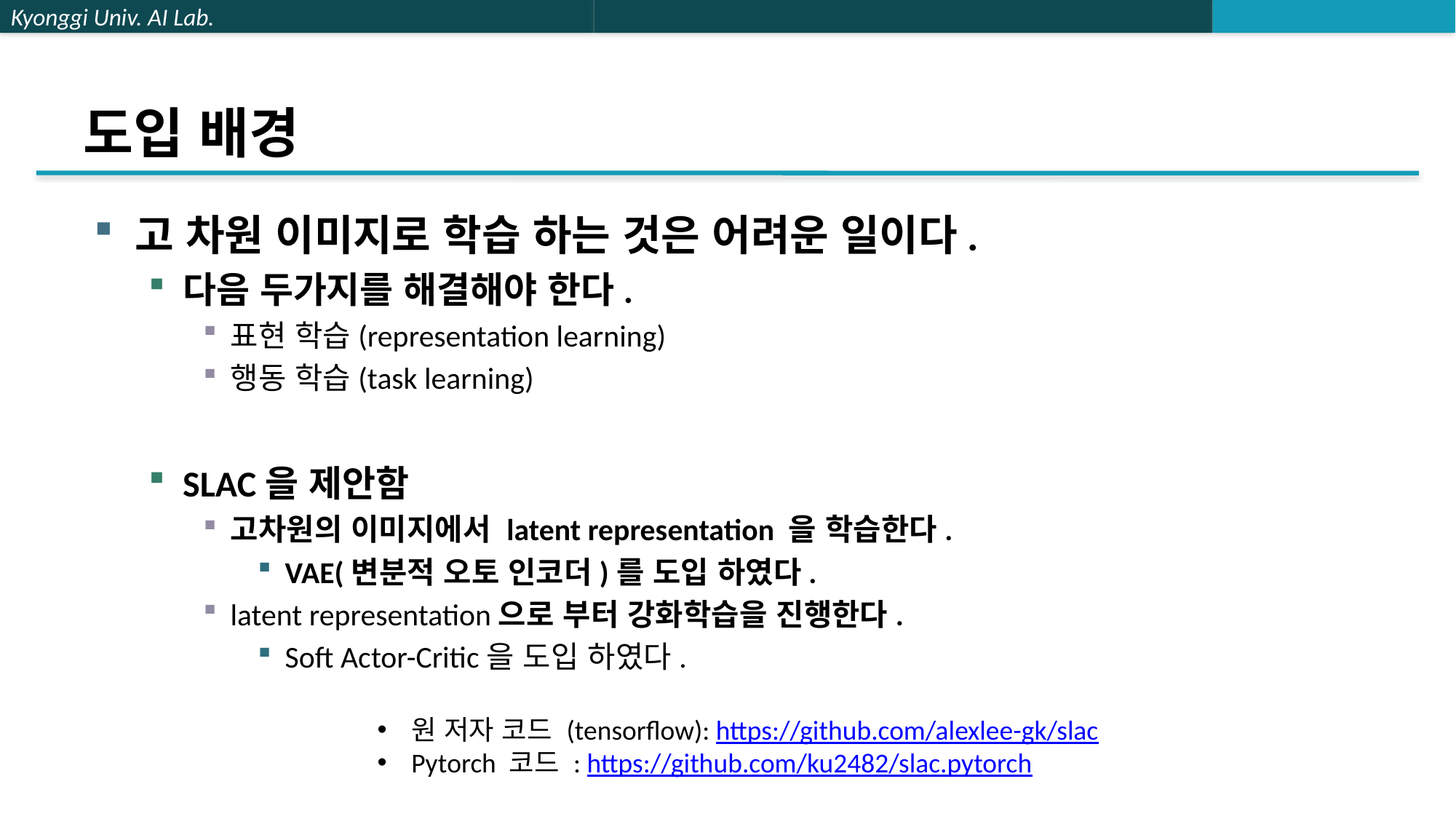

# 도입 배경
고 차원 이미지로 학습 하는 것은 어려운 일이다.
다음 두가지를 해결해야 한다.
표현 학습(representation learning)
행동 학습(task learning)

SLAC을 제안함
고차원의 이미지에서 latent representation 을 학습한다.
VAE(변분적 오토 인코더)를 도입 하였다.
latent representation으로 부터 강화학습을 진행한다.
Soft Actor-Critic을 도입 하였다.

원 저자 코드 (tensorflow): https://github.com/alexlee-gk/slac
Pytorch 코드 : https://github.com/ku2482/slac.pytorch